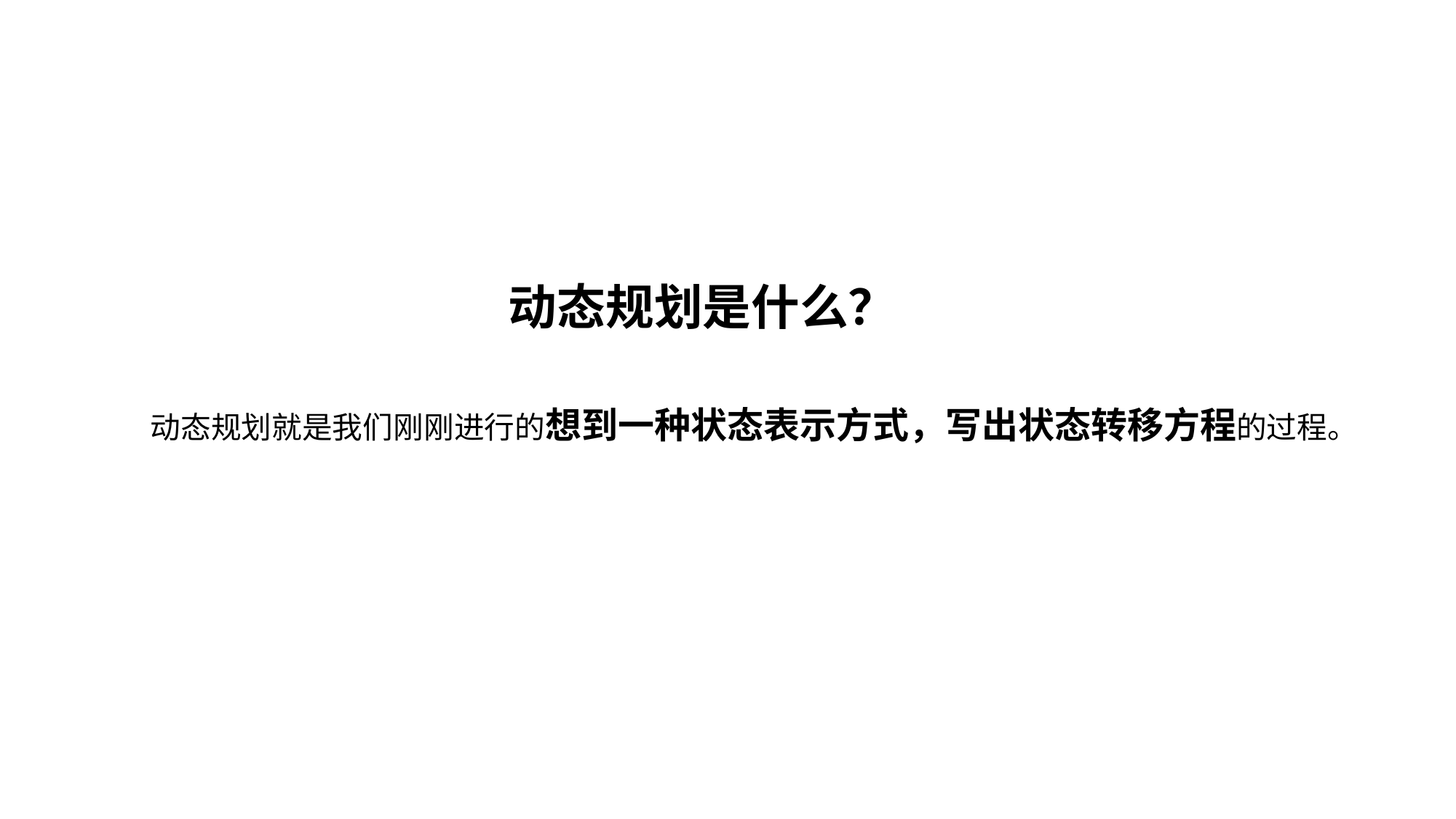

动态规划是什么？
动态规划就是我们刚刚进行的想到一种状态表示方式，写出状态转移方程的过程。